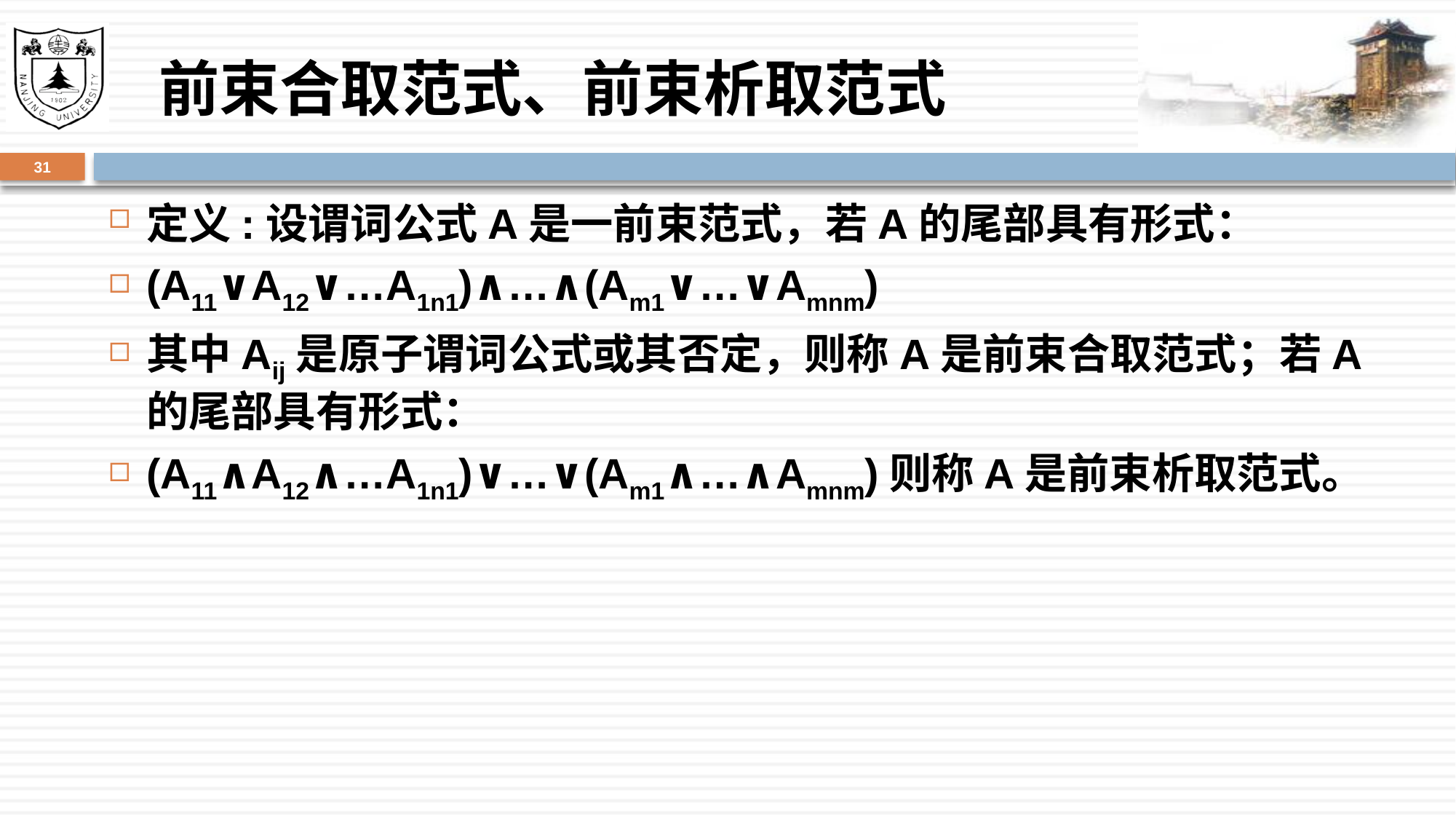

# 前束合取范式、前束析取范式
31
定义:设谓词公式A是一前束范式，若A的尾部具有形式：
(A11∨A12∨…A1n1)∧…∧(Am1∨…∨Amnm)
其中Aij是原子谓词公式或其否定，则称A是前束合取范式；若A的尾部具有形式：
(A11∧A12∧…A1n1)∨…∨(Am1∧…∧Amnm)则称A是前束析取范式。